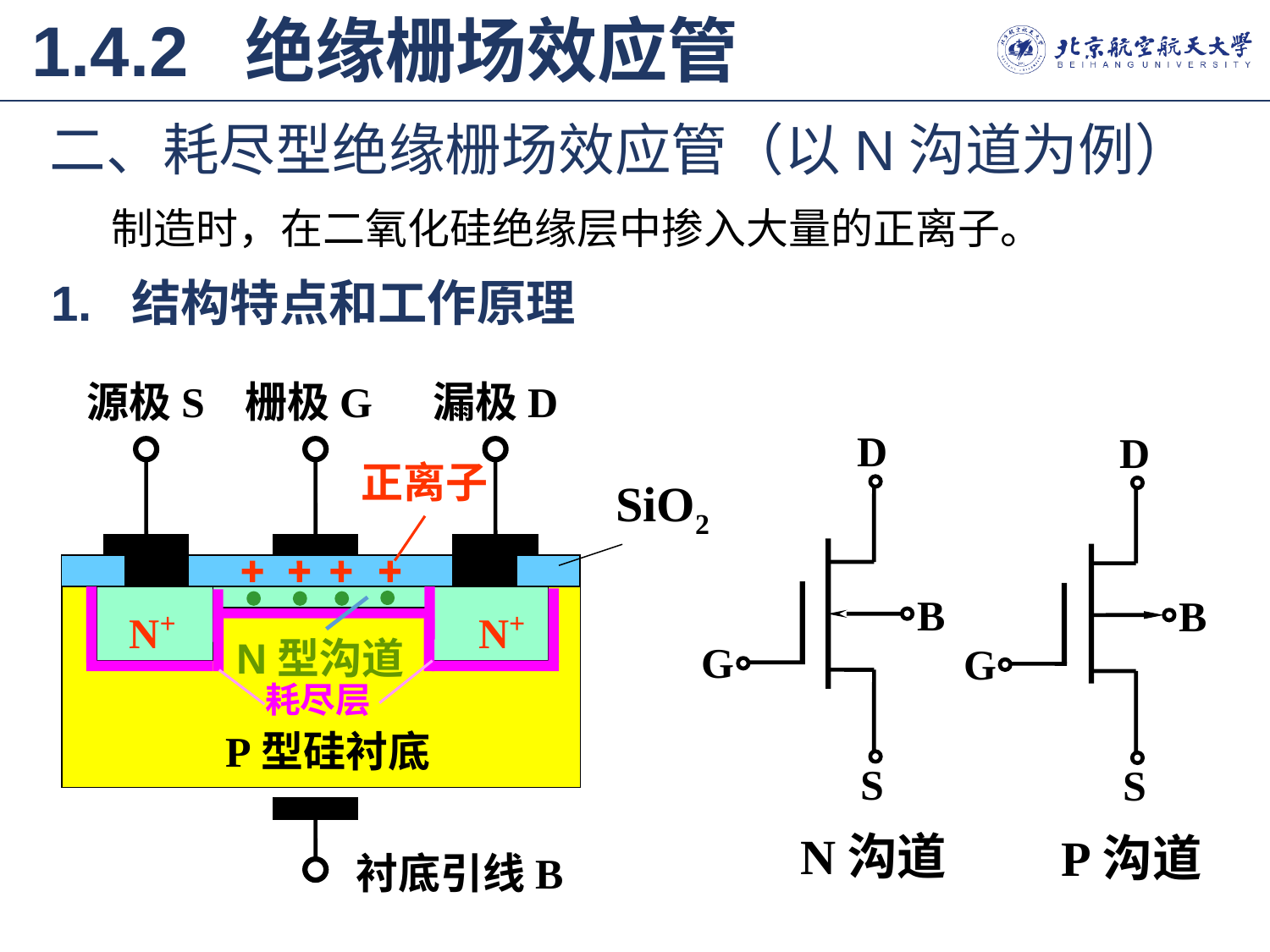

1.4.2  绝缘栅场效应管
二、耗尽型绝缘栅场效应管（以N沟道为例）
制造时，在二氧化硅绝缘层中掺入大量的正离子。
1.  结构特点和工作原理
源极S
栅极G
漏极D

正离子

SiO2

N型沟道

N+
N+

耗尽层
P型硅衬底

衬底引线B
D

B

G

S
N沟道
D

B

G

S
P沟道
20